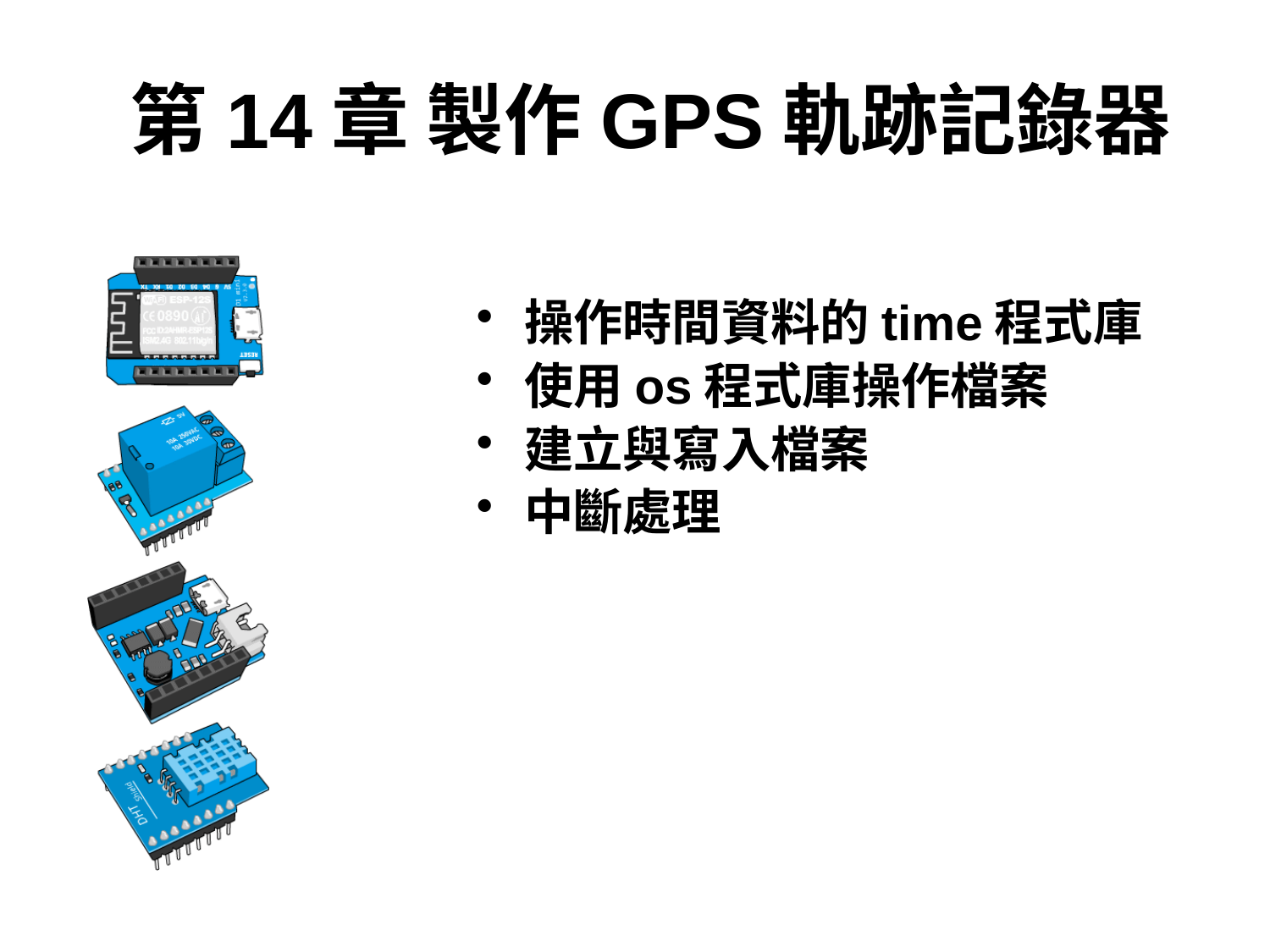

# 第14章 製作GPS軌跡記錄器
操作時間資料的time程式庫
使用os程式庫操作檔案
建立與寫入檔案
中斷處理